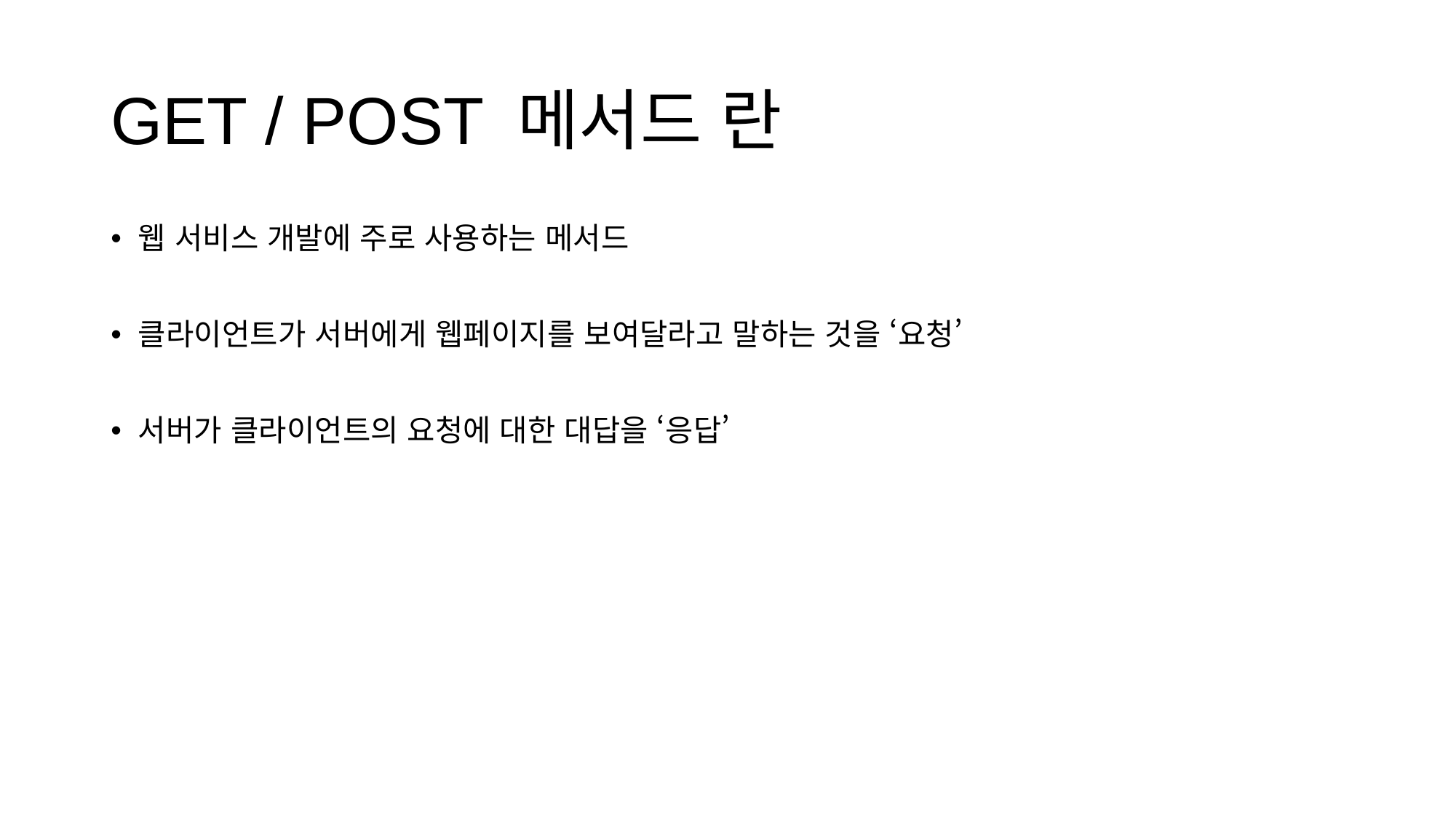

# GET / POST 메서드 란
웹 서비스 개발에 주로 사용하는 메서드

클라이언트가 서버에게 웹페이지를 보여달라고 말하는 것을 ‘요청’

서버가 클라이언트의 요청에 대한 대답을 ‘응답’